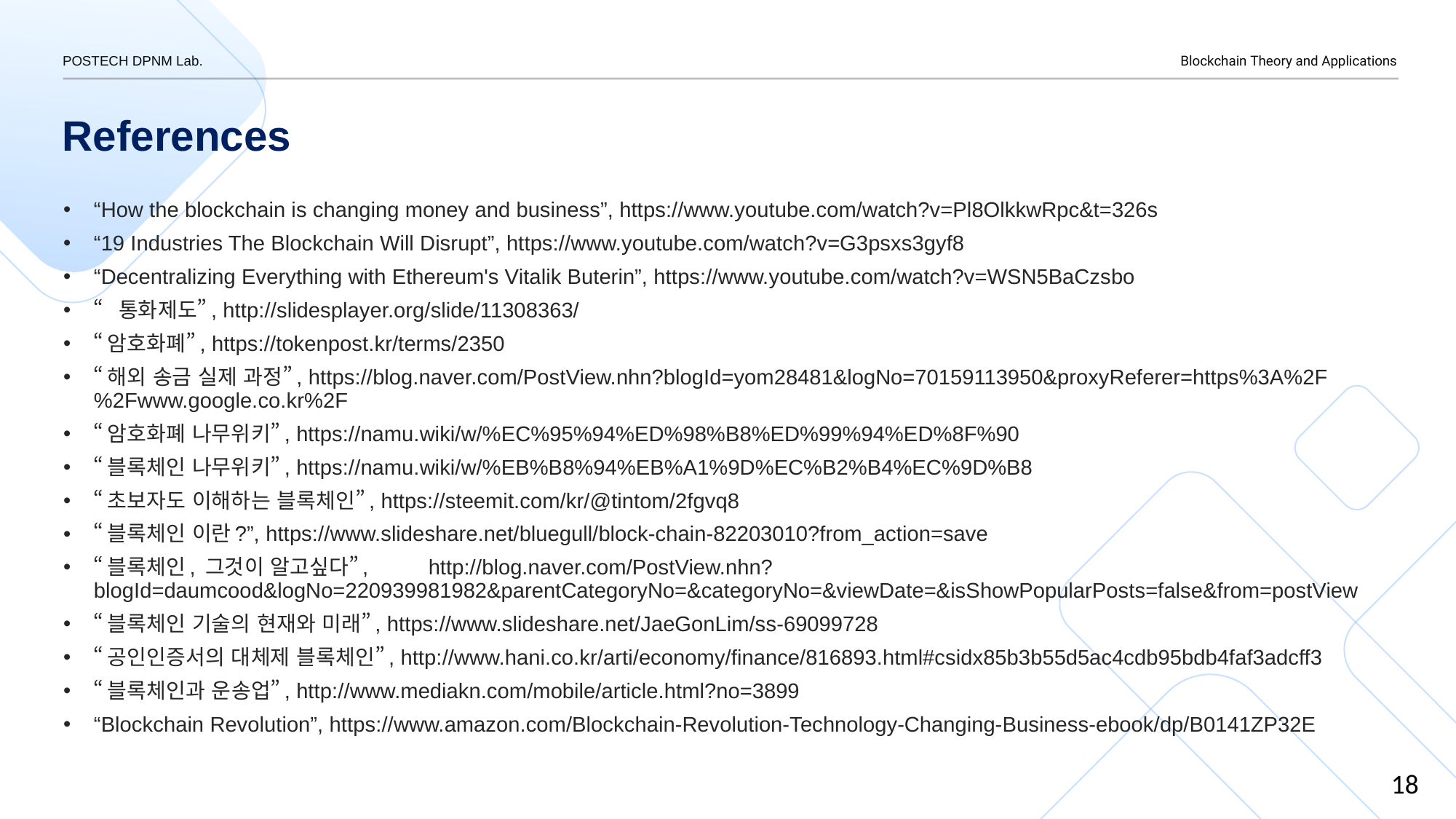

References
“How the blockchain is changing money and business”, https://www.youtube.com/watch?v=Pl8OlkkwRpc&t=326s
“19 Industries The Blockchain Will Disrupt”, https://www.youtube.com/watch?v=G3psxs3gyf8
“Decentralizing Everything with Ethereum's Vitalik Buterin”, https://www.youtube.com/watch?v=WSN5BaCzsbo
“통화제도”, http://slidesplayer.org/slide/11308363/
“암호화폐”, https://tokenpost.kr/terms/2350
“해외 송금 실제 과정”, https://blog.naver.com/PostView.nhn?blogId=yom28481&logNo=70159113950&proxyReferer=https%3A%2F%2Fwww.google.co.kr%2F
“암호화폐 나무위키”, https://namu.wiki/w/%EC%95%94%ED%98%B8%ED%99%94%ED%8F%90
“블록체인 나무위키”, https://namu.wiki/w/%EB%B8%94%EB%A1%9D%EC%B2%B4%EC%9D%B8
“초보자도 이해하는 블록체인”, https://steemit.com/kr/@tintom/2fgvq8
“블록체인 이란?”, https://www.slideshare.net/bluegull/block-chain-82203010?from_action=save
“블록체인, 그것이 알고싶다”,          http://blog.naver.com/PostView.nhn?blogId=daumcood&logNo=220939981982&parentCategoryNo=&categoryNo=&viewDate=&isShowPopularPosts=false&from=postView
“블록체인 기술의 현재와 미래”, https://www.slideshare.net/JaeGonLim/ss-69099728
“공인인증서의 대체제 블록체인”, http://www.hani.co.kr/arti/economy/finance/816893.html#csidx85b3b55d5ac4cdb95bdb4faf3adcff3
“블록체인과 운송업”, http://www.mediakn.com/mobile/article.html?no=3899
“Blockchain Revolution”, https://www.amazon.com/Blockchain-Revolution-Technology-Changing-Business-ebook/dp/B0141ZP32E

18